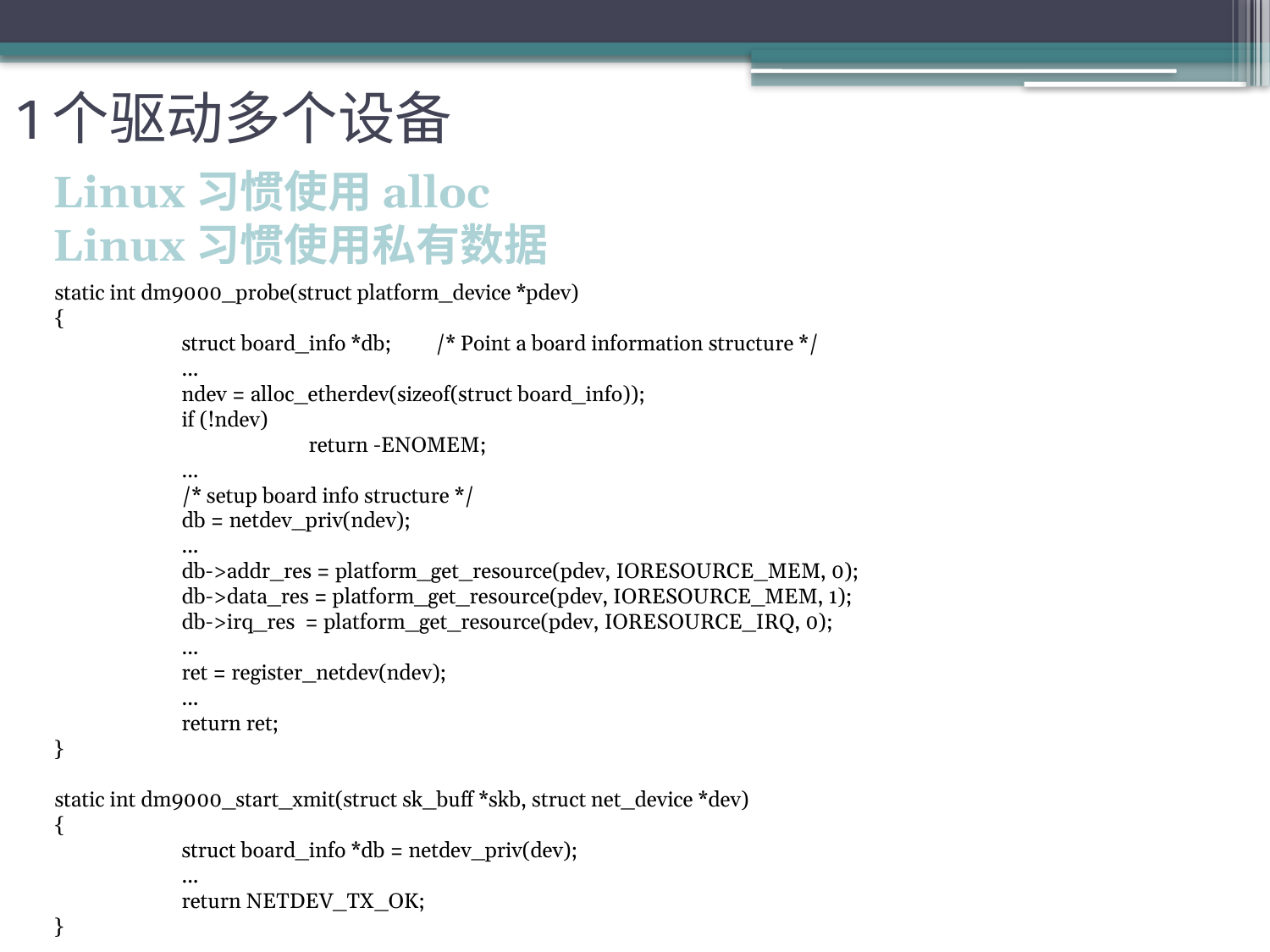

# 1个驱动多个设备
Linux习惯使用alloc
Linux习惯使用私有数据
static int dm9000_probe(struct platform_device *pdev)
{
	struct board_info *db;	/* Point a board information structure */
	...
	ndev = alloc_etherdev(sizeof(struct board_info));
	if (!ndev)
		return -ENOMEM;
	...
	/* setup board info structure */
	db = netdev_priv(ndev);
	...
	db->addr_res = platform_get_resource(pdev, IORESOURCE_MEM, 0);
	db->data_res = platform_get_resource(pdev, IORESOURCE_MEM, 1);
	db->irq_res  = platform_get_resource(pdev, IORESOURCE_IRQ, 0);
	...
	ret = register_netdev(ndev);
	...
	return ret;
}

static int dm9000_start_xmit(struct sk_buff *skb, struct net_device *dev)
{
	struct board_info *db = netdev_priv(dev);
	...
	return NETDEV_TX_OK;
}